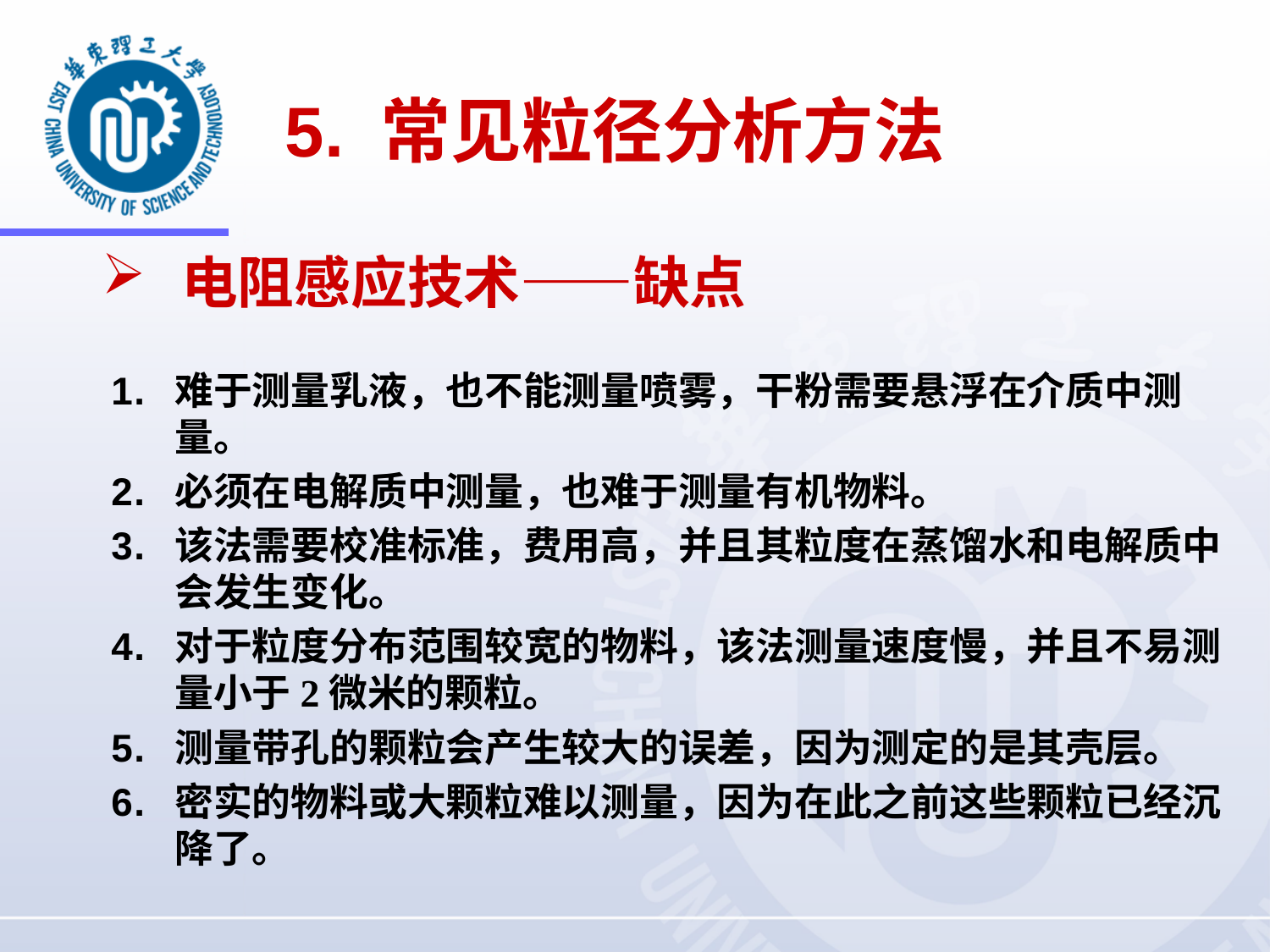

5. 常见粒径分析方法
电阻感应技术——缺点
难于测量乳液，也不能测量喷雾，干粉需要悬浮在介质中测量。
必须在电解质中测量，也难于测量有机物料。
该法需要校准标准，费用高，并且其粒度在蒸馏水和电解质中会发生变化。
对于粒度分布范围较宽的物料，该法测量速度慢，并且不易测量小于2微米的颗粒。
测量带孔的颗粒会产生较大的误差，因为测定的是其壳层。
密实的物料或大颗粒难以测量，因为在此之前这些颗粒已经沉降了。